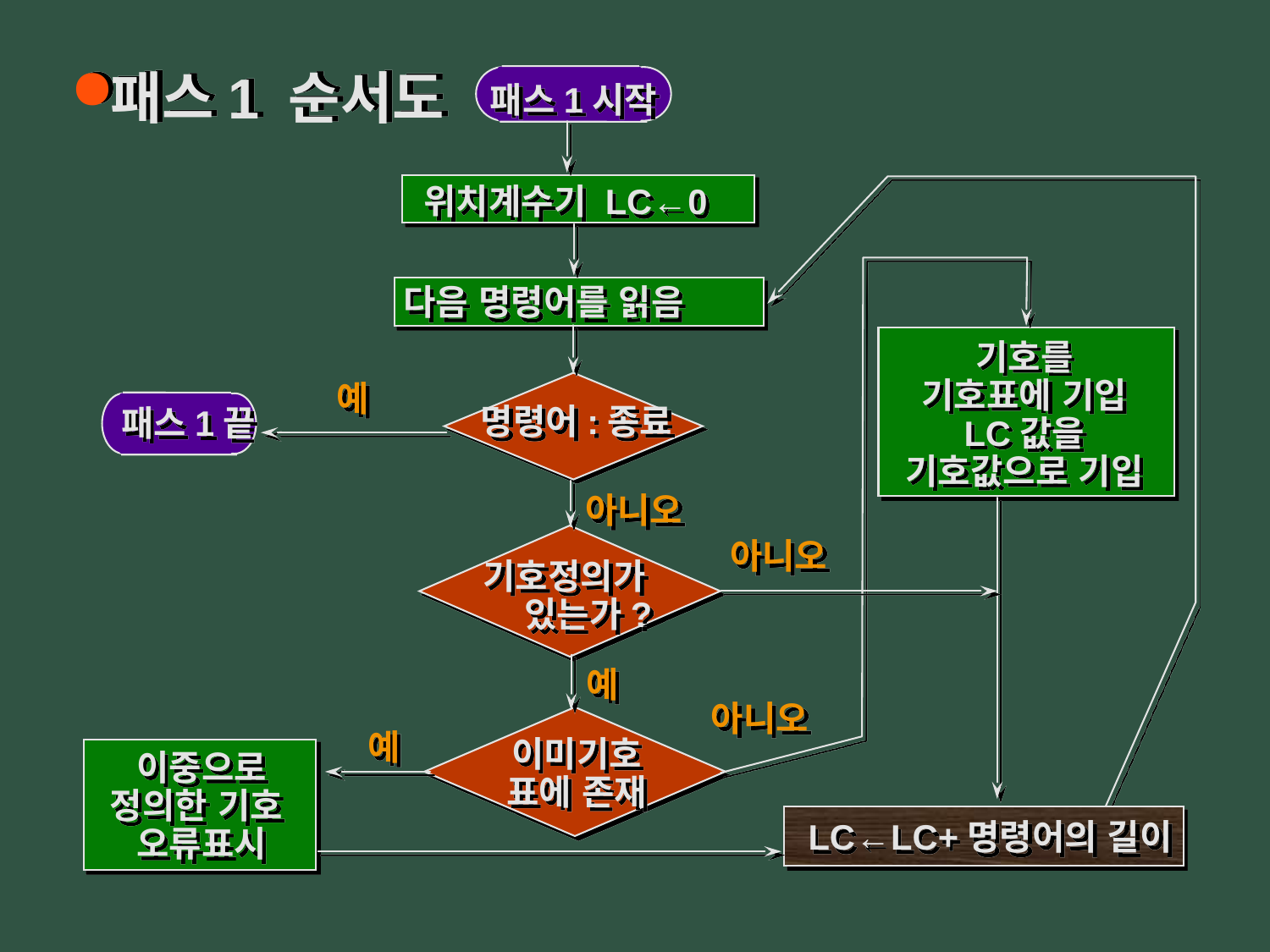

# 패스1 순서도

패스1시작

위치계수기 LC←0

다음 명령어를 읽음

기호를
기호표에 기입
LC값을
기호값으로 기입

예

명령어:종료
패스1끝

아니오

아니오
기호정의가 있는가?

예
아니오

예
이미기호
표에 존재

이중으로
정의한 기호
오류표시

LC←LC+명령어의 길이